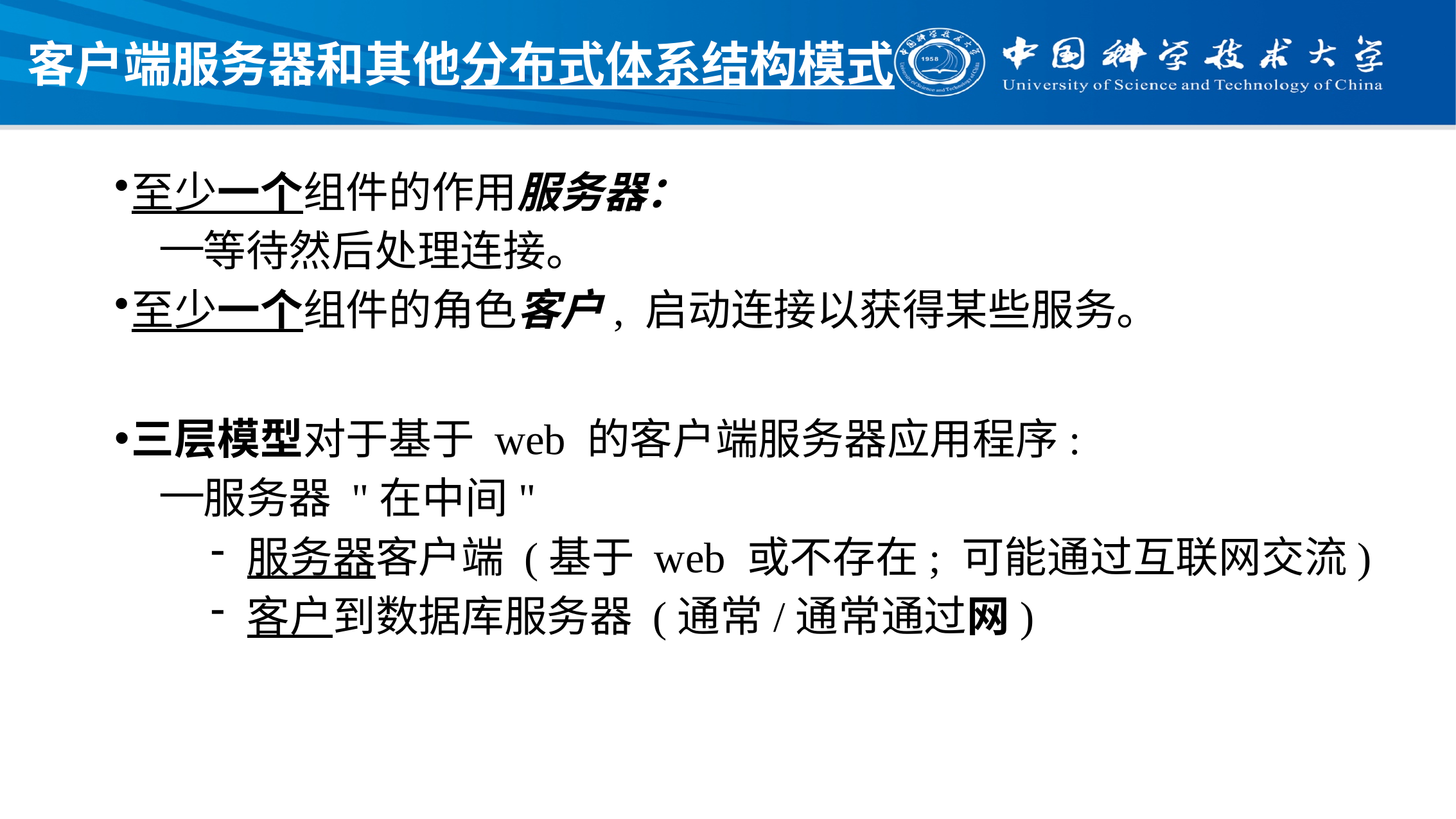

# 客户端服务器和其他分布式体系结构模式
至少一个组件的作用服务器：
等待然后处理连接。
至少一个组件的角色客户, 启动连接以获得某些服务。

三层模型对于基于 web 的客户端服务器应用程序:
服务器 "在中间"
服务器客户端 (基于 web 或不存在; 可能通过互联网交流)
客户到数据库服务器 (通常/通常通过网)